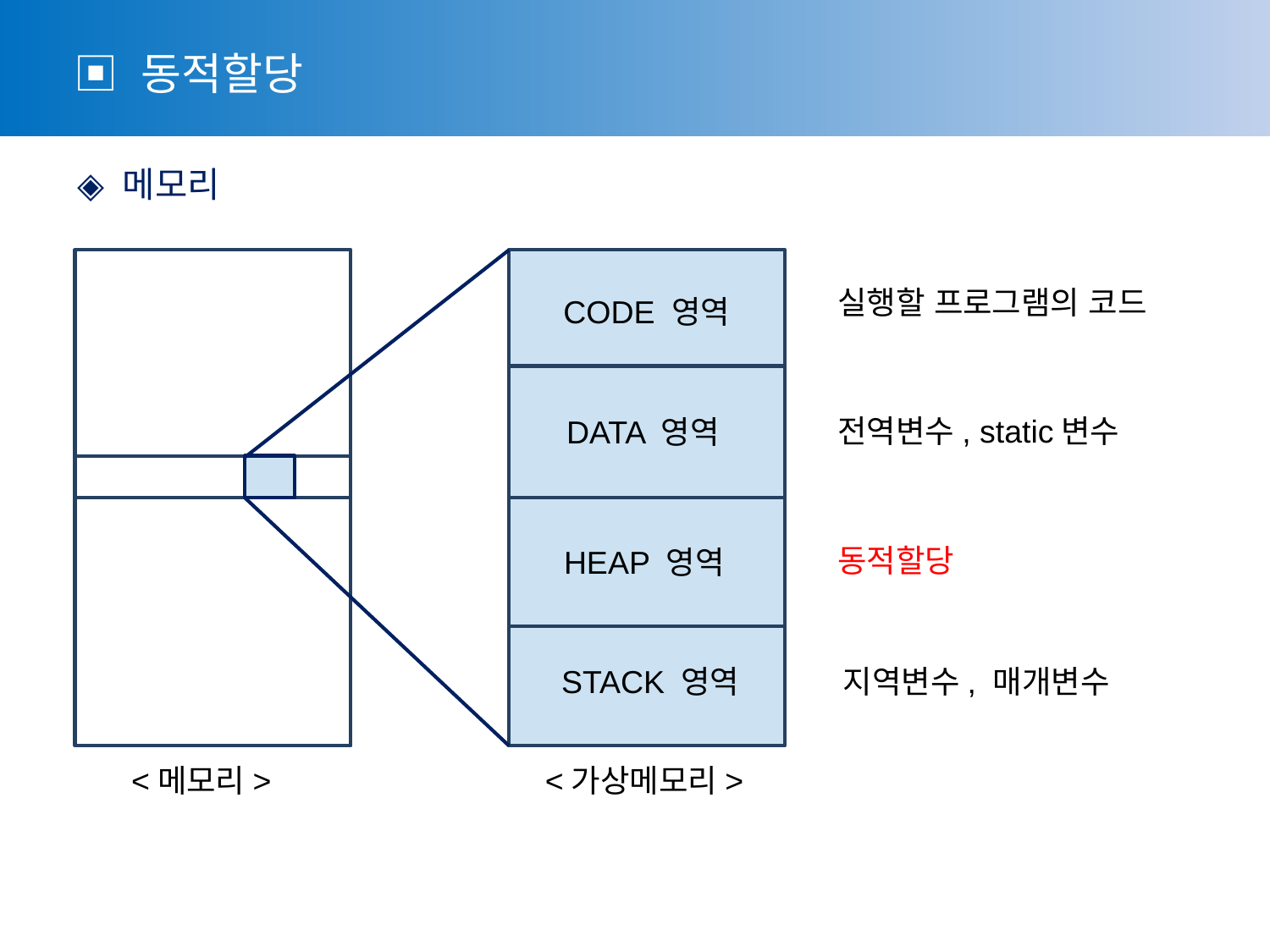

▣ 동적할당
 ◈ 메모리

실행할 프로그램의 코드
CODE 영역
전역변수, static변수
DATA 영역

동적할당
HEAP 영역
STACK 영역
지역변수, 매개변수
<메모리>
<가상메모리>